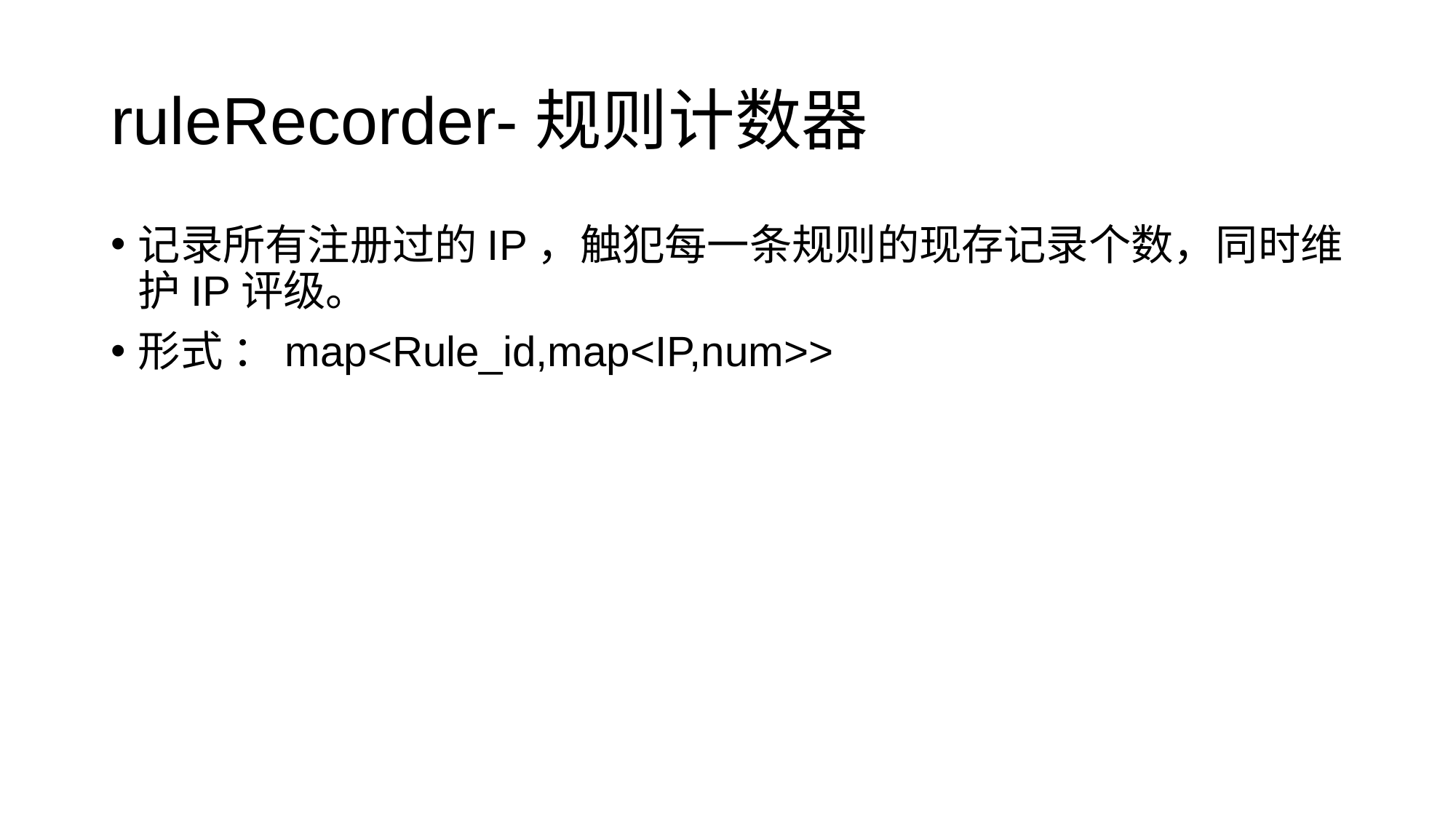

# ruleRecorder-规则计数器
记录所有注册过的IP，触犯每一条规则的现存记录个数，同时维护IP评级。
形式 ：map<Rule_id,map<IP,num>>